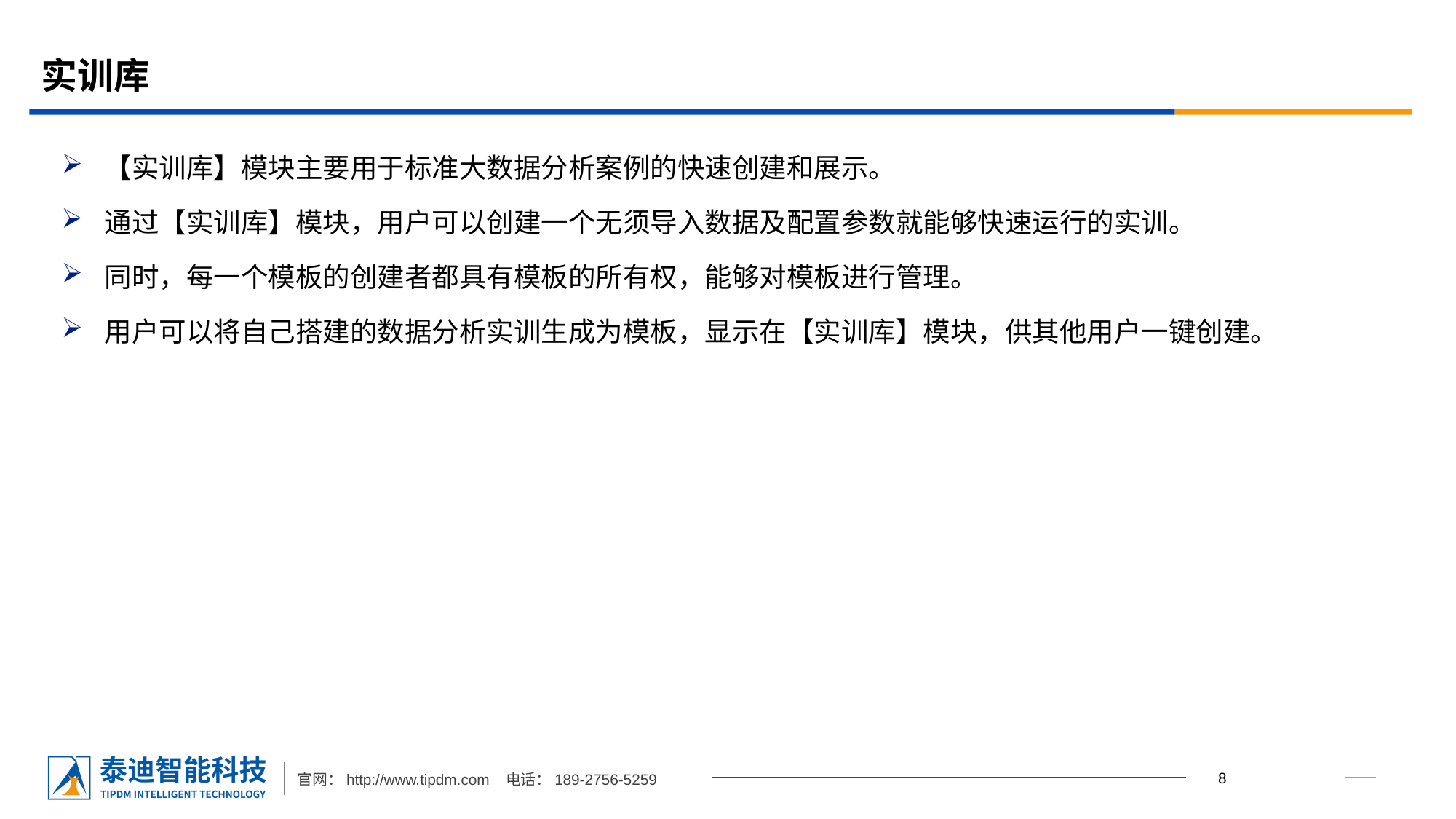

# 实训库
【实训库】模块主要用于标准大数据分析案例的快速创建和展示。
通过【实训库】模块，用户可以创建一个无须导入数据及配置参数就能够快速运行的实训。
同时，每一个模板的创建者都具有模板的所有权，能够对模板进行管理。
用户可以将自己搭建的数据分析实训生成为模板，显示在【实训库】模块，供其他用户一键创建。